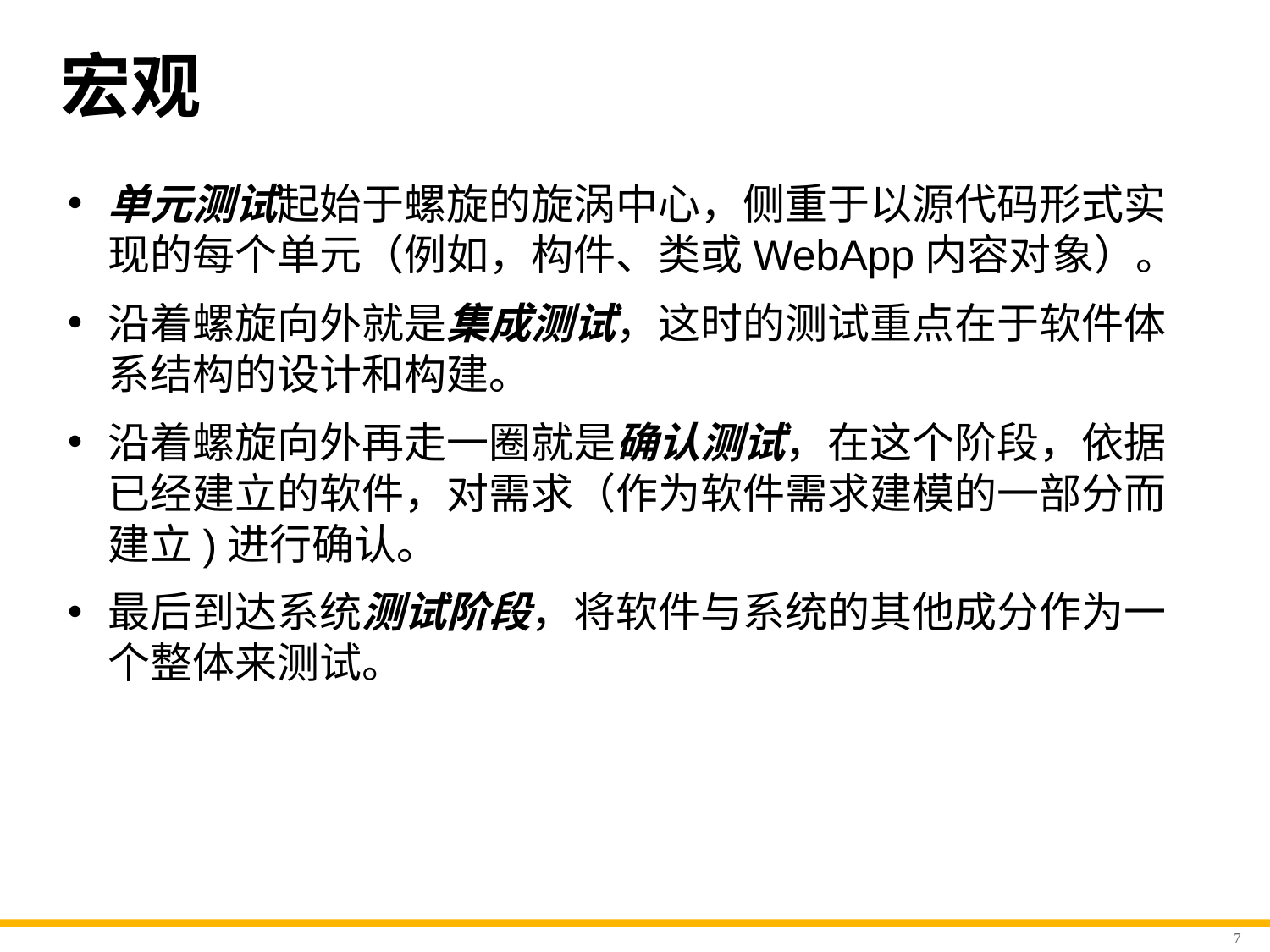

# 宏观
单元测试起始于螺旋的旋涡中心，侧重于以源代码形式实现的每个单元（例如，构件、类或WebApp内容对象）。
沿着螺旋向外就是集成测试，这时的测试重点在于软件体系结构的设计和构建。
沿着螺旋向外再走一圈就是确认测试，在这个阶段，依据已经建立的软件，对需求（作为软件需求建模的一部分而建立)进行确认。
最后到达系统测试阶段，将软件与系统的其他成分作为一个整体来测试。
7